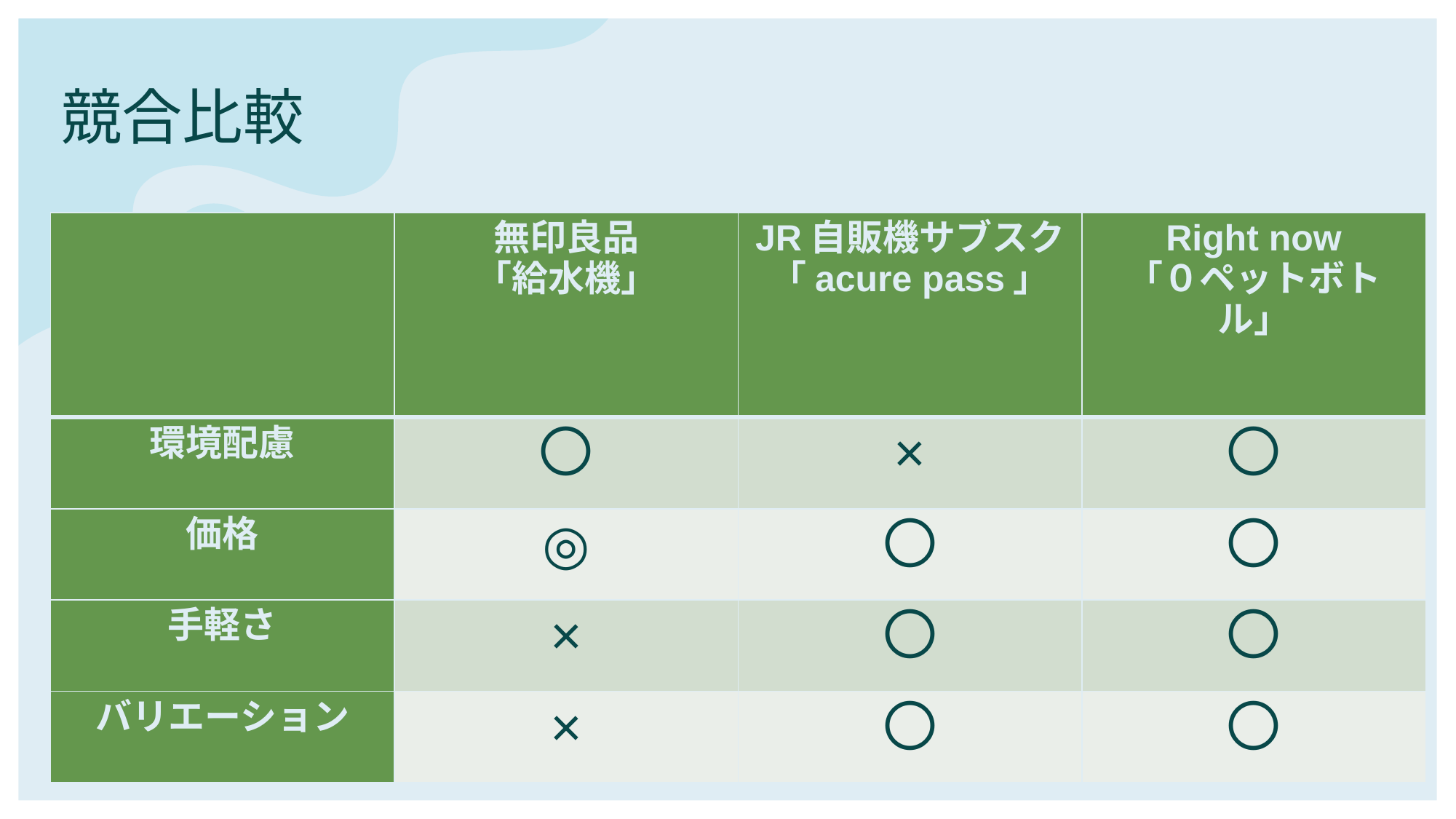

# 競合比較
|  | 無印良品 「給水機」 | JR自販機サブスク 「acure pass」 | Right now 「０ペットボトル」 |
| --- | --- | --- | --- |
| 環境配慮 | 〇 | × | 〇 |
| 価格 | ◎ | 〇 | 〇 |
| 手軽さ | × | 〇 | 〇 |
| バリエーション | × | 〇 | 〇 |